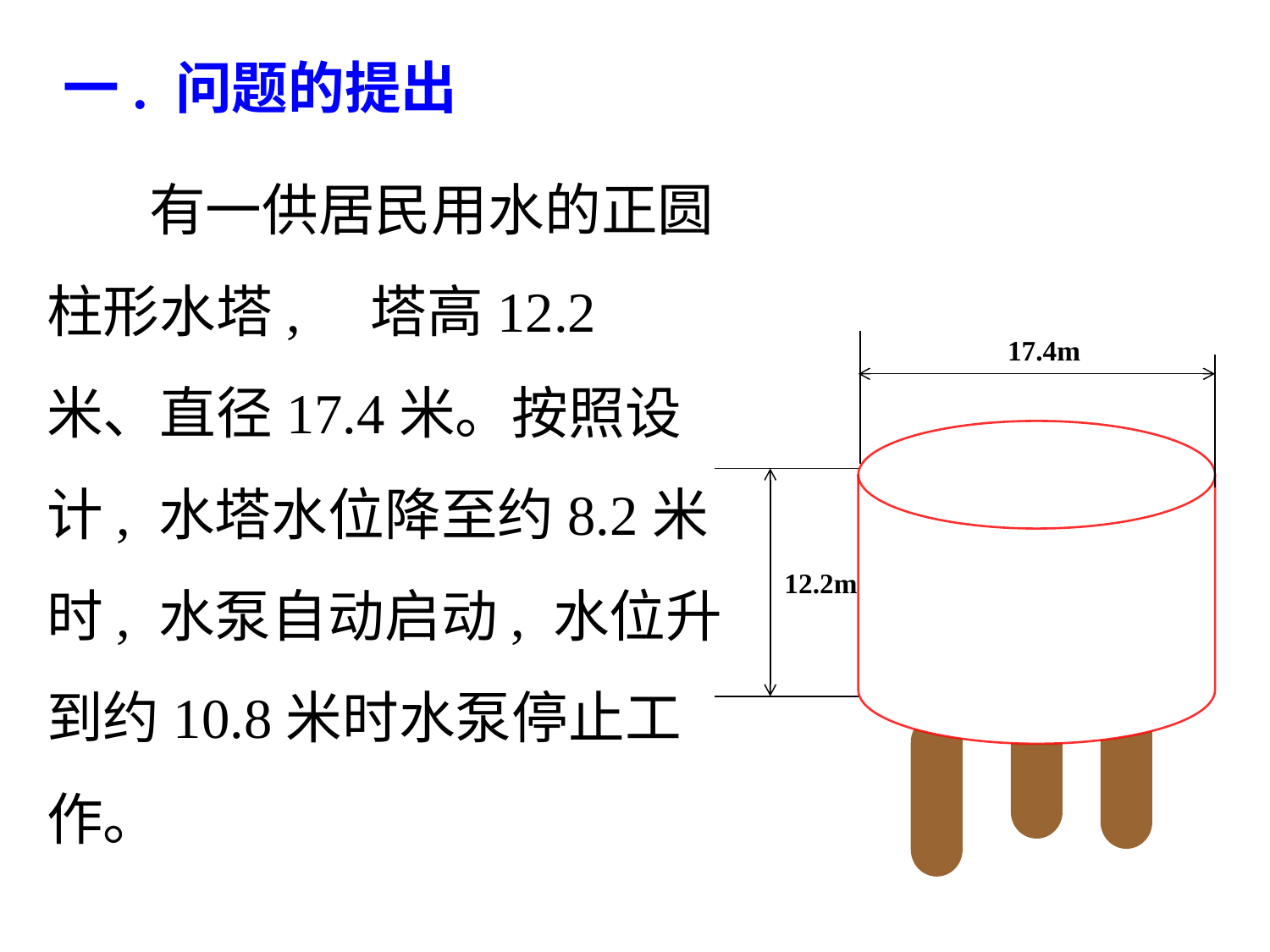

一. 问题的提出
       有一供居民用水的正圆柱形水塔,    塔高12.2米、直径17.4米。按照设计, 水塔水位降至约8.2米时, 水泵自动启动, 水位升到约10.8米时水泵停止工作。
17.4m

12.2m